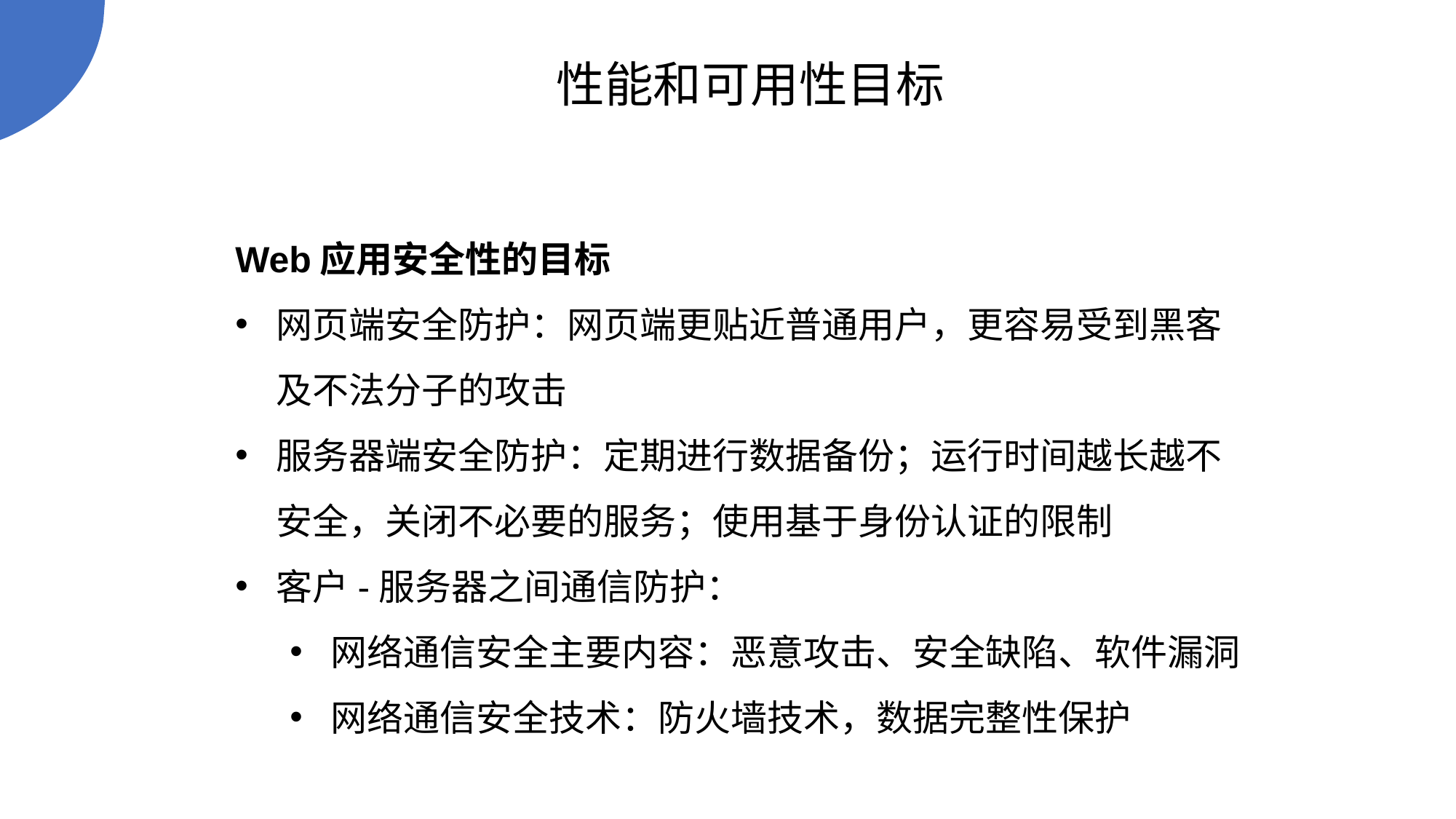

性能和可用性目标
Web应用安全性的目标
网页端安全防护：网页端更贴近普通用户，更容易受到黑客及不法分子的攻击
服务器端安全防护：定期进行数据备份；运行时间越长越不安全，关闭不必要的服务；使用基于身份认证的限制
客户-服务器之间通信防护：
网络通信安全主要内容：恶意攻击、安全缺陷、软件漏洞
网络通信安全技术：防火墙技术，数据完整性保护